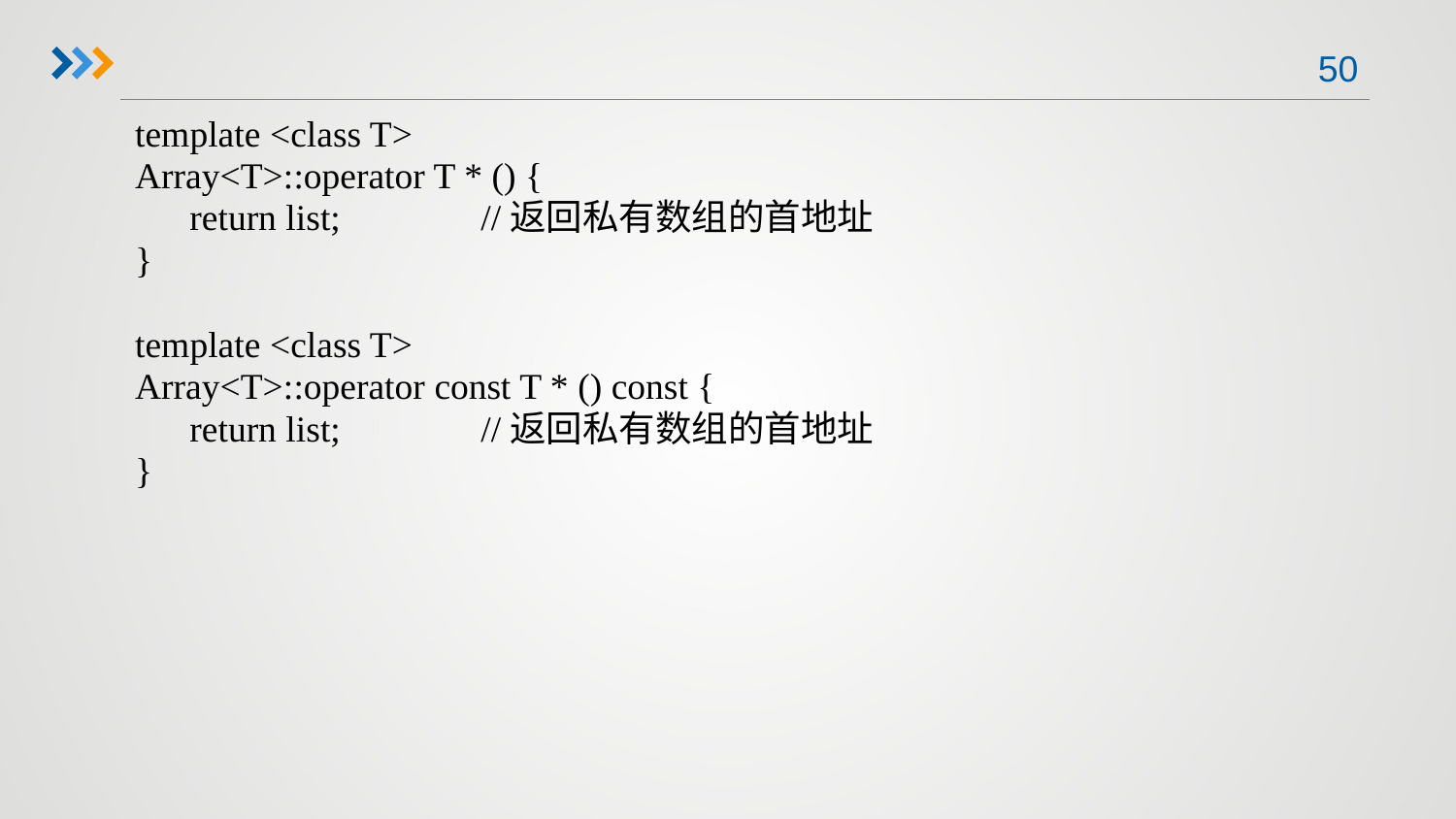

template <class T>
Array<T>::operator T * () {
	return list;	//返回私有数组的首地址
}

template <class T>
Array<T>::operator const T * () const {
	return list;	//返回私有数组的首地址
}